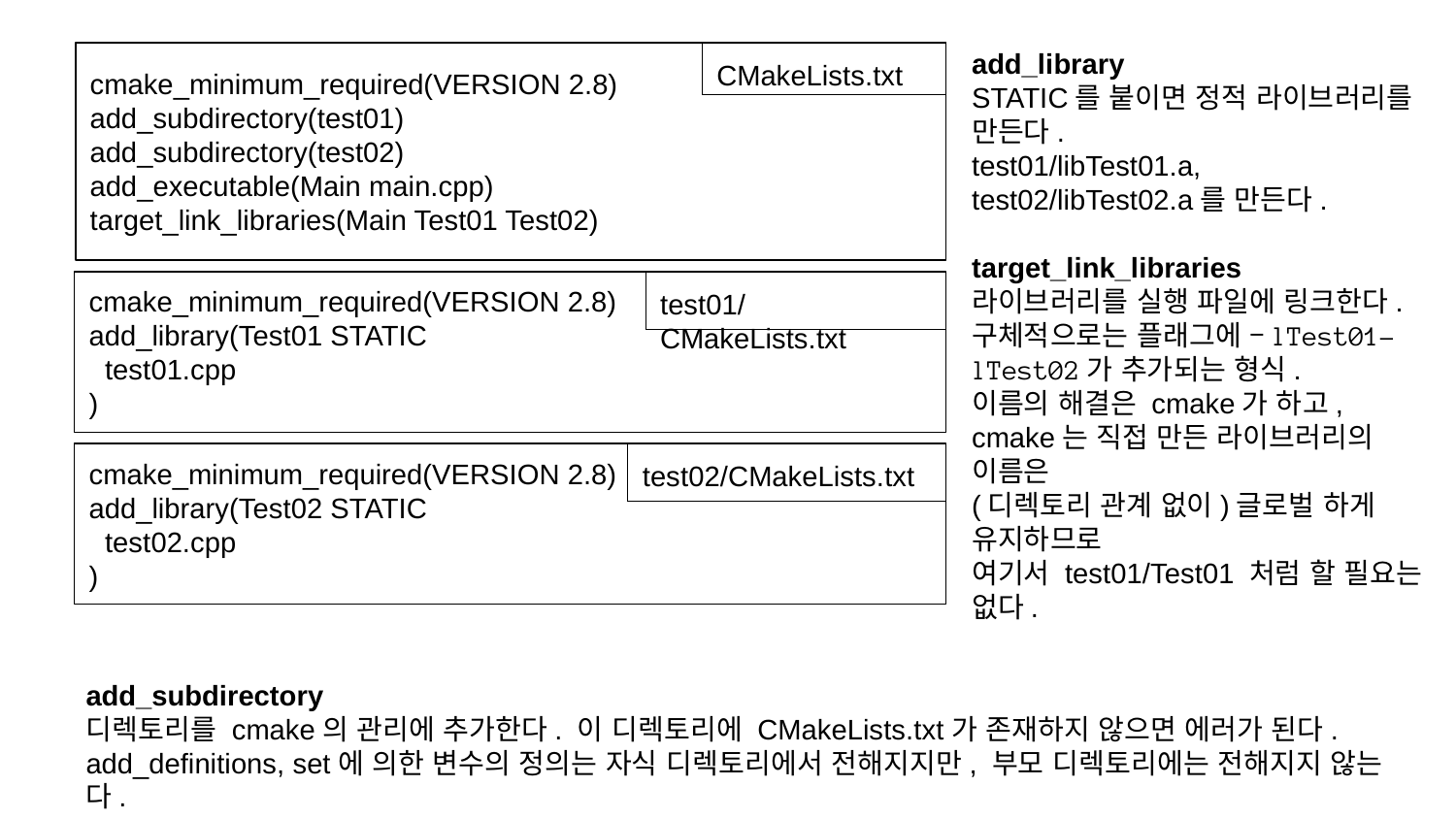

add_library
STATIC를 붙이면 정적 라이브러리를 만든다.
test01/libTest01.a, test02/libTest02.a를 만든다.

target_link_libraries
라이브러리를 실행 파일에 링크한다.
구체적으로는 플래그에 –lTest01-lTest02가 추가되는 형식.
이름의 해결은 cmake가 하고, cmake는 직접 만든 라이브러리의 이름은
(디렉토리 관계 없이)글로벌 하게 유지하므로
여기서 test01/Test01 처럼 할 필요는 없다.
cmake_minimum_required(VERSION 2.8)
add_subdirectory(test01)
add_subdirectory(test02)
add_executable(Main main.cpp)
target_link_libraries(Main Test01 Test02)
CMakeLists.txt
cmake_minimum_required(VERSION 2.8)
add_library(Test01 STATIC
  test01.cpp
)
test01/CMakeLists.txt
cmake_minimum_required(VERSION 2.8)
add_library(Test02 STATIC
  test02.cpp
)
test02/CMakeLists.txt
add_subdirectory
디렉토리를 cmake의 관리에 추가한다. 이 디렉토리에 CMakeLists.txt가 존재하지 않으면 에러가 된다.
add_definitions, set에 의한 변수의 정의는 자식 디렉토리에서 전해지지만, 부모 디렉토리에는 전해지지 않는다.